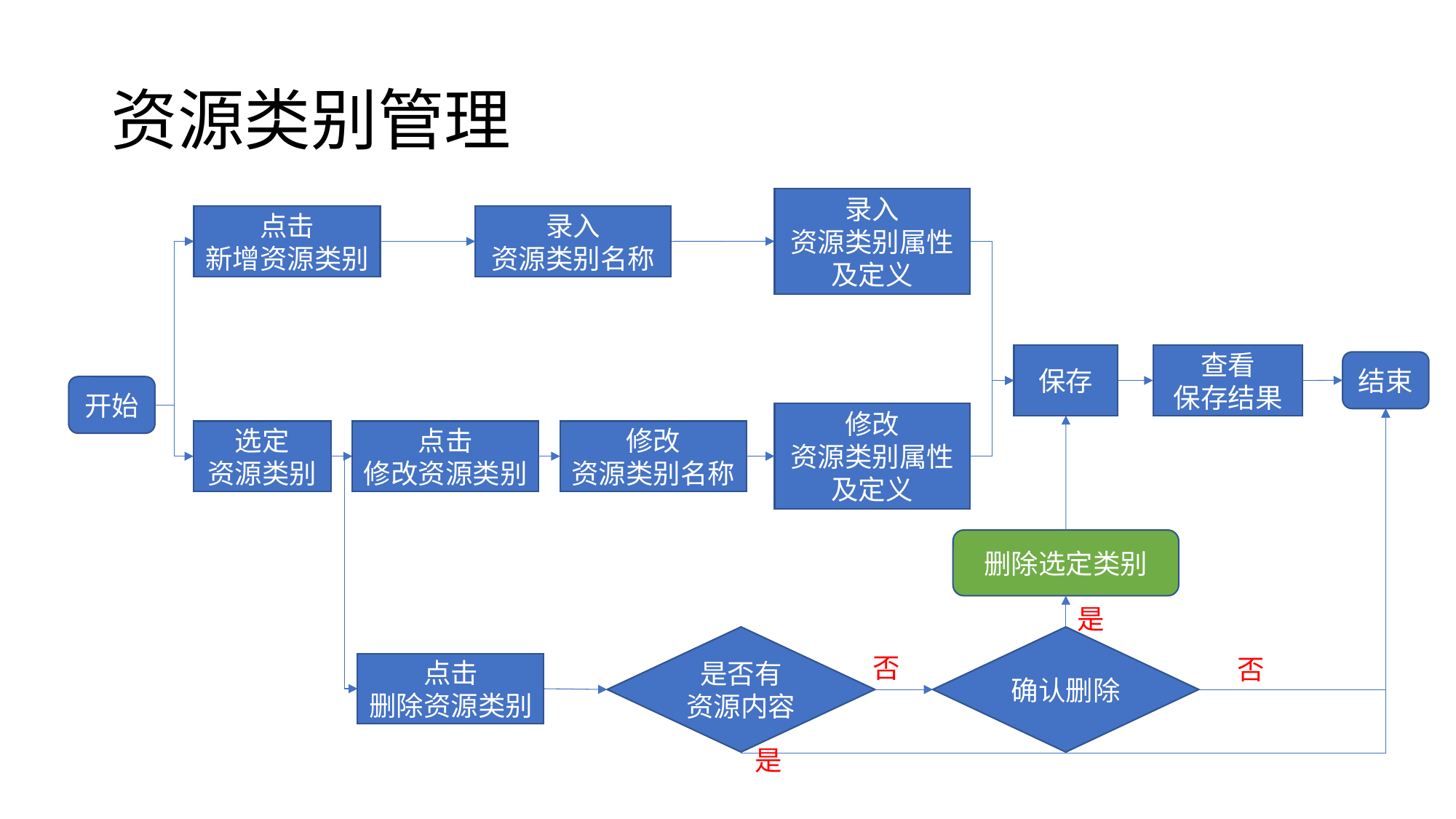

# 资源类别管理
录入
资源类别属性及定义
点击
新增资源类别
录入
资源类别名称
查看
保存结果
保存
结束
开始
修改
资源类别属性及定义
点击
修改资源类别
修改
资源类别名称
选定
资源类别
删除选定类别
是
是否有
资源内容
确认删除
否
否
点击
删除资源类别
是